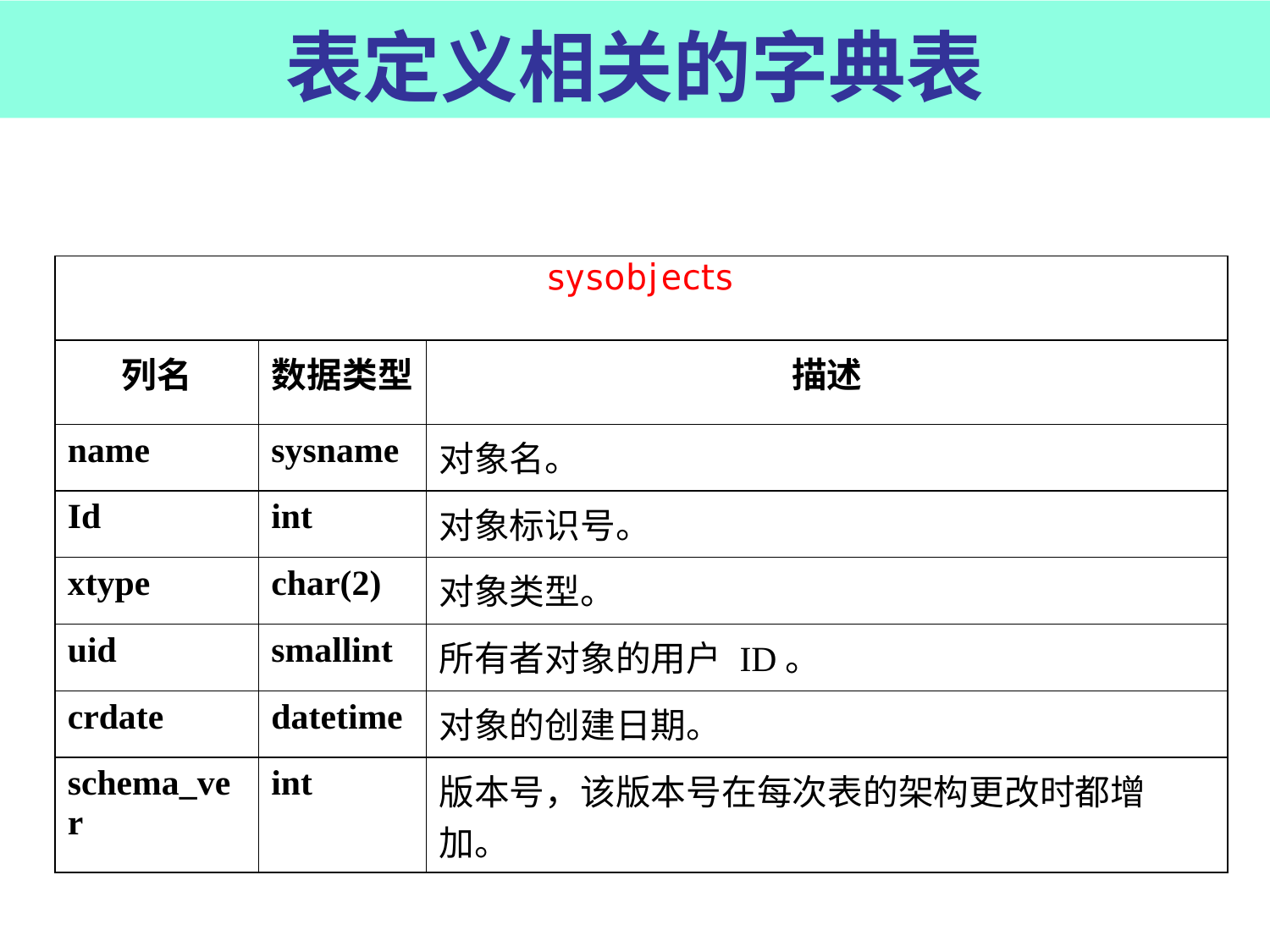

# 表定义相关的字典表
| sysobjects |  |  |
| --- | --- | --- |
| 列名 | 数据类型 | 描述 |
| name | sysname | 对象名。 |
| Id | int | 对象标识号。 |
| xtype | char(2) | 对象类型。 |
| uid | smallint | 所有者对象的用户 ID。 |
| crdate | datetime | 对象的创建日期。 |
| schema\_ver | int | 版本号，该版本号在每次表的架构更改时都增加。 |